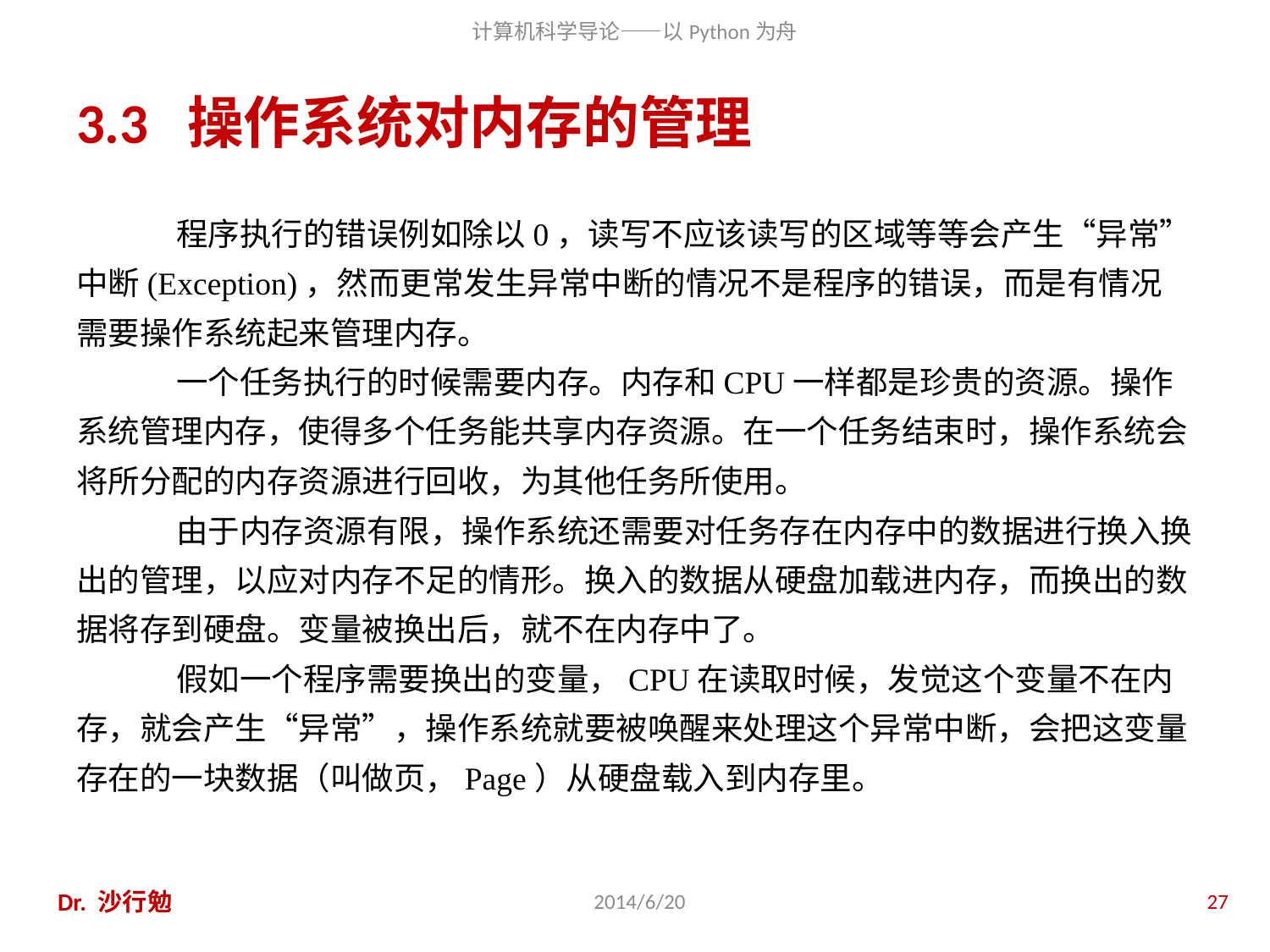

# 3.3  操作系统对内存的管理
程序执行的错误例如除以0，读写不应该读写的区域等等会产生“异常”中断(Exception)，然而更常发生异常中断的情况不是程序的错误，而是有情况需要操作系统起来管理内存。
一个任务执行的时候需要内存。内存和CPU一样都是珍贵的资源。操作系统管理内存，使得多个任务能共享内存资源。在一个任务结束时，操作系统会将所分配的内存资源进行回收，为其他任务所使用。
由于内存资源有限，操作系统还需要对任务存在内存中的数据进行换入换出的管理，以应对内存不足的情形。换入的数据从硬盘加载进内存，而换出的数据将存到硬盘。变量被换出后，就不在内存中了。
假如一个程序需要换出的变量，CPU在读取时候，发觉这个变量不在内存，就会产生“异常”，操作系统就要被唤醒来处理这个异常中断，会把这变量存在的一块数据（叫做页，Page）从硬盘载入到内存里。

Dr. 沙行勉
2014/6/20
27